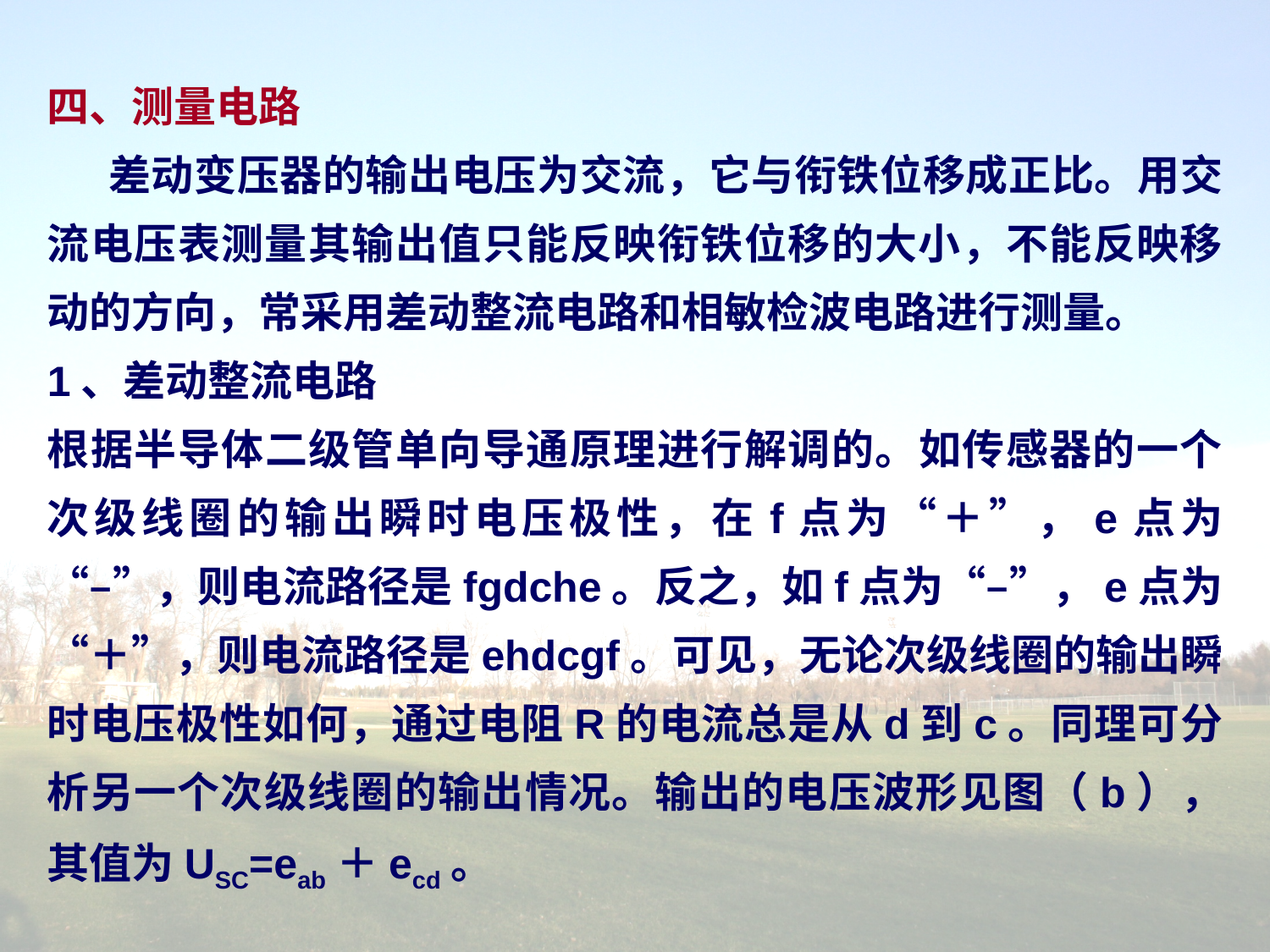

四、测量电路
     差动变压器的输出电压为交流，它与衔铁位移成正比。用交流电压表测量其输出值只能反映衔铁位移的大小，不能反映移动的方向，常采用差动整流电路和相敏检波电路进行测量。
1、差动整流电路
根据半导体二级管单向导通原理进行解调的。如传感器的一个次级线圈的输出瞬时电压极性，在f点为“＋”，e点为“–”，则电流路径是fgdche。反之，如f点为“–”，e点为“＋”，则电流路径是ehdcgf。可见，无论次级线圈的输出瞬时电压极性如何，通过电阻R的电流总是从d到c。同理可分析另一个次级线圈的输出情况。输出的电压波形见图（b），其值为USC=eab＋ecd。